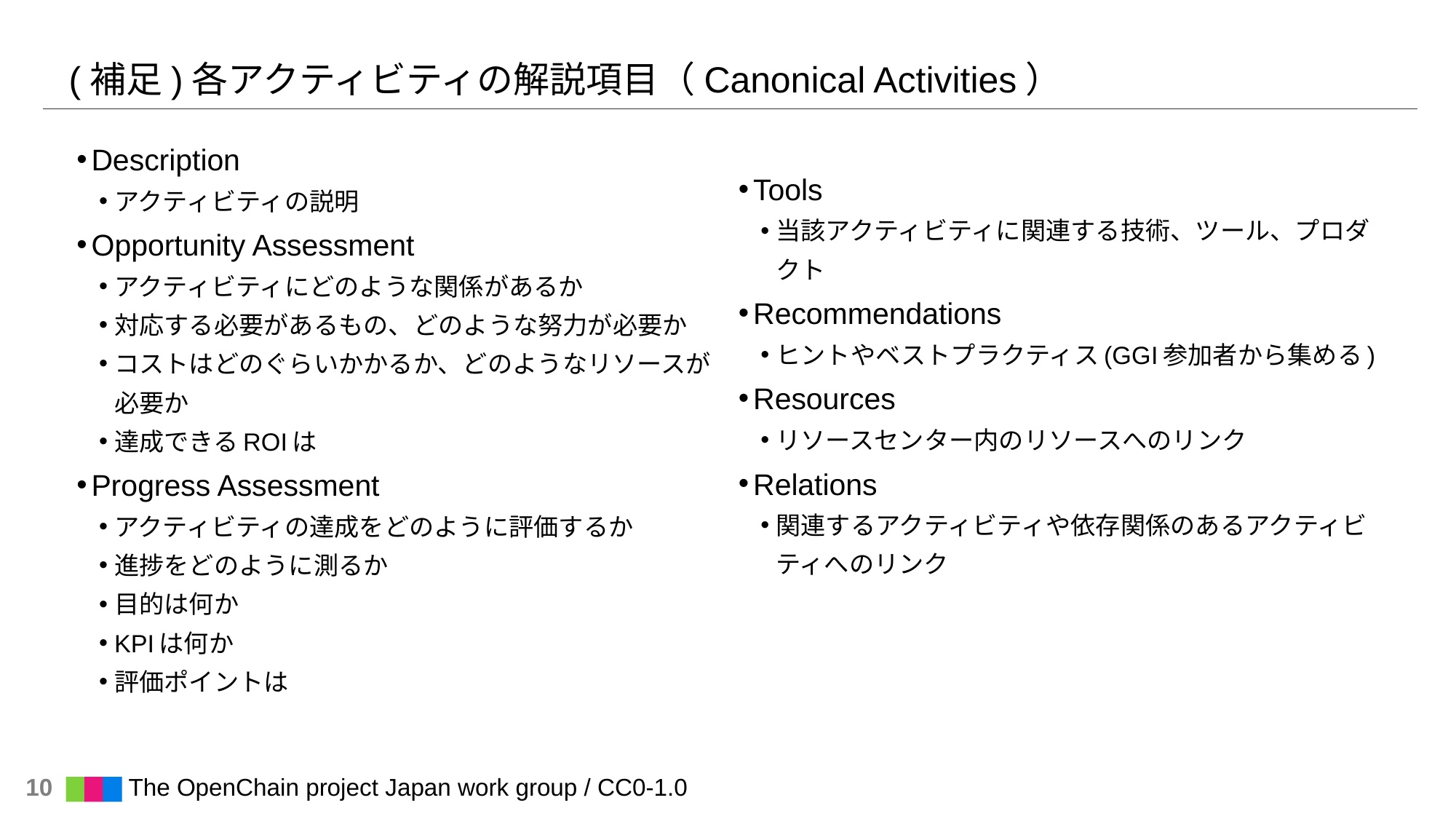

# (補足)各アクティビティの解説項目（Canonical Activities）
Description
アクティビティの説明
Opportunity Assessment
アクティビティにどのような関係があるか
対応する必要があるもの、どのような努力が必要か
コストはどのぐらいかかるか、どのようなリソースが必要か
達成できるROIは
Progress Assessment
アクティビティの達成をどのように評価するか
進捗をどのように測るか
目的は何か
KPIは何か
評価ポイントは

Tools
当該アクティビティに関連する技術、ツール、プロダクト
Recommendations
ヒントやベストプラクティス(GGI参加者から集める)
Resources
リソースセンター内のリソースへのリンク
Relations
関連するアクティビティや依存関係のあるアクティビティへのリンク